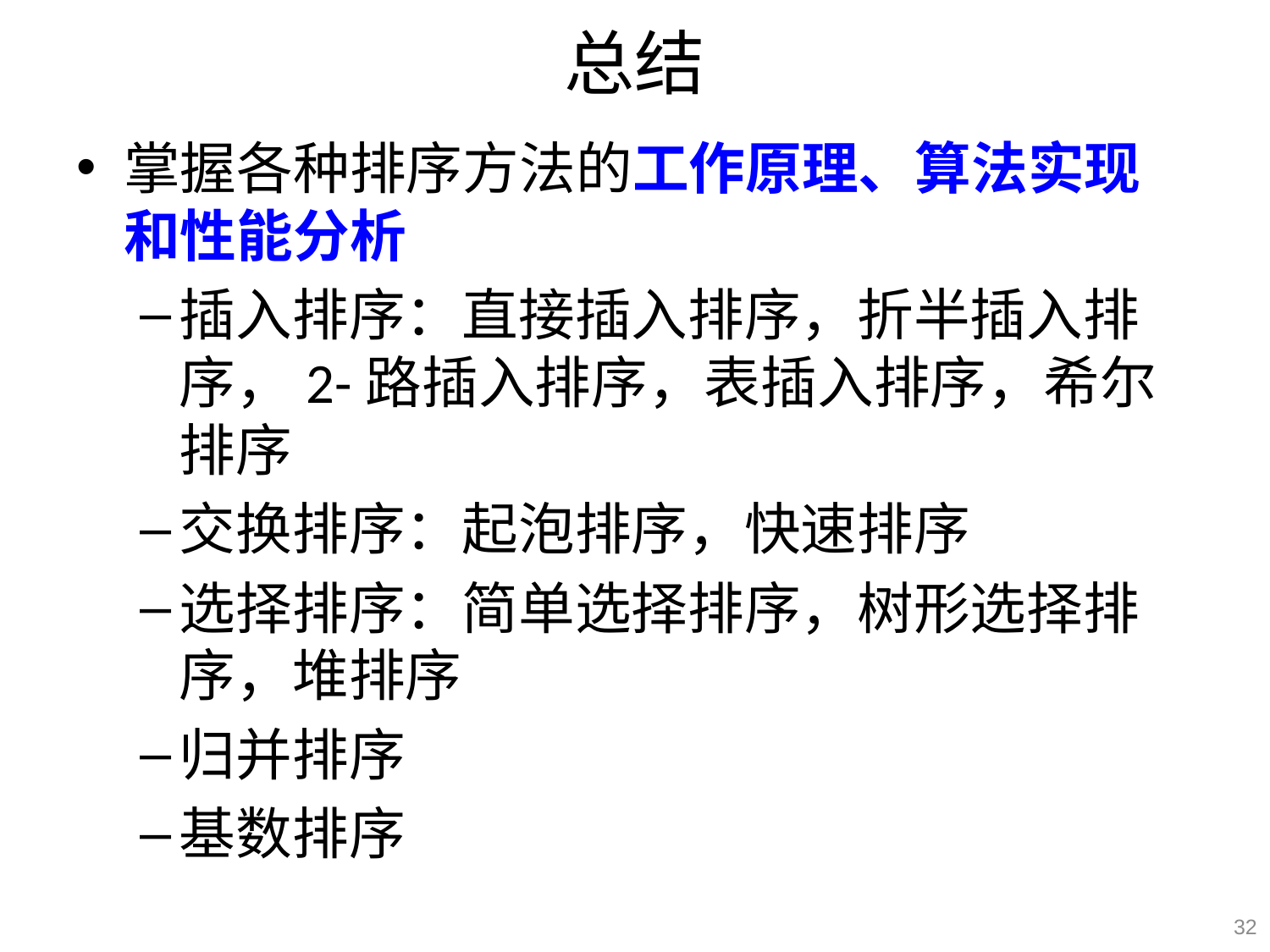

# 总结
掌握各种排序方法的工作原理、算法实现和性能分析
插入排序：直接插入排序，折半插入排序，2-路插入排序，表插入排序，希尔排序
交换排序：起泡排序，快速排序
选择排序：简单选择排序，树形选择排序，堆排序
归并排序
基数排序

32